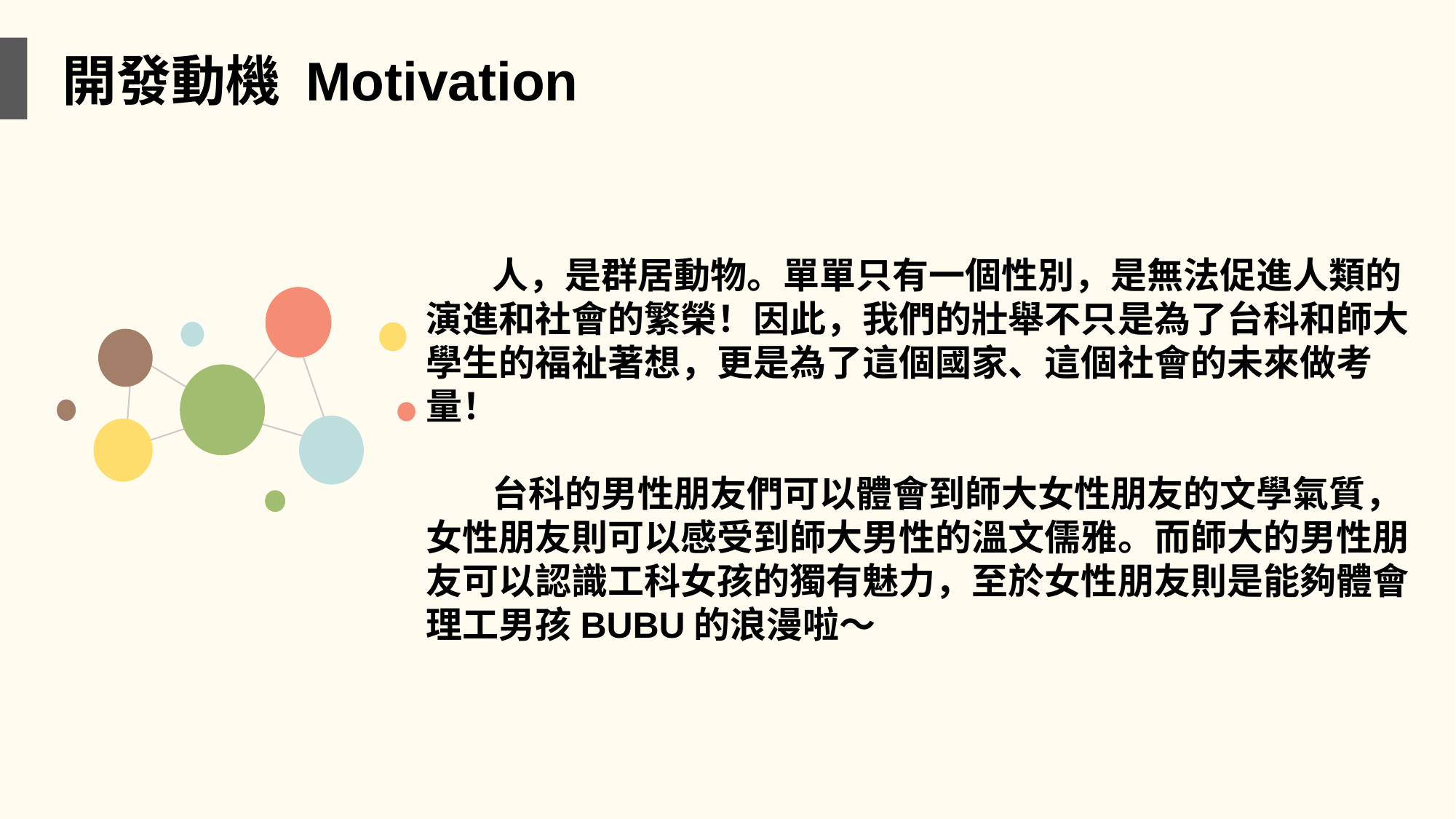

開發動機 Motivation
       人，是群居動物。單單只有一個性別，是無法促進人類的演進和社會的繁榮！因此，我們的壯舉不只是為了台科和師大學生的福祉著想，更是為了這個國家、這個社會的未來做考量！

       台科的男性朋友們可以體會到師大女性朋友的文學氣質，女性朋友則可以感受到師大男性的溫文儒雅。而師大的男性朋友可以認識工科女孩的獨有魅力，至於女性朋友則是能夠體會理工男孩BUBU的浪漫啦～